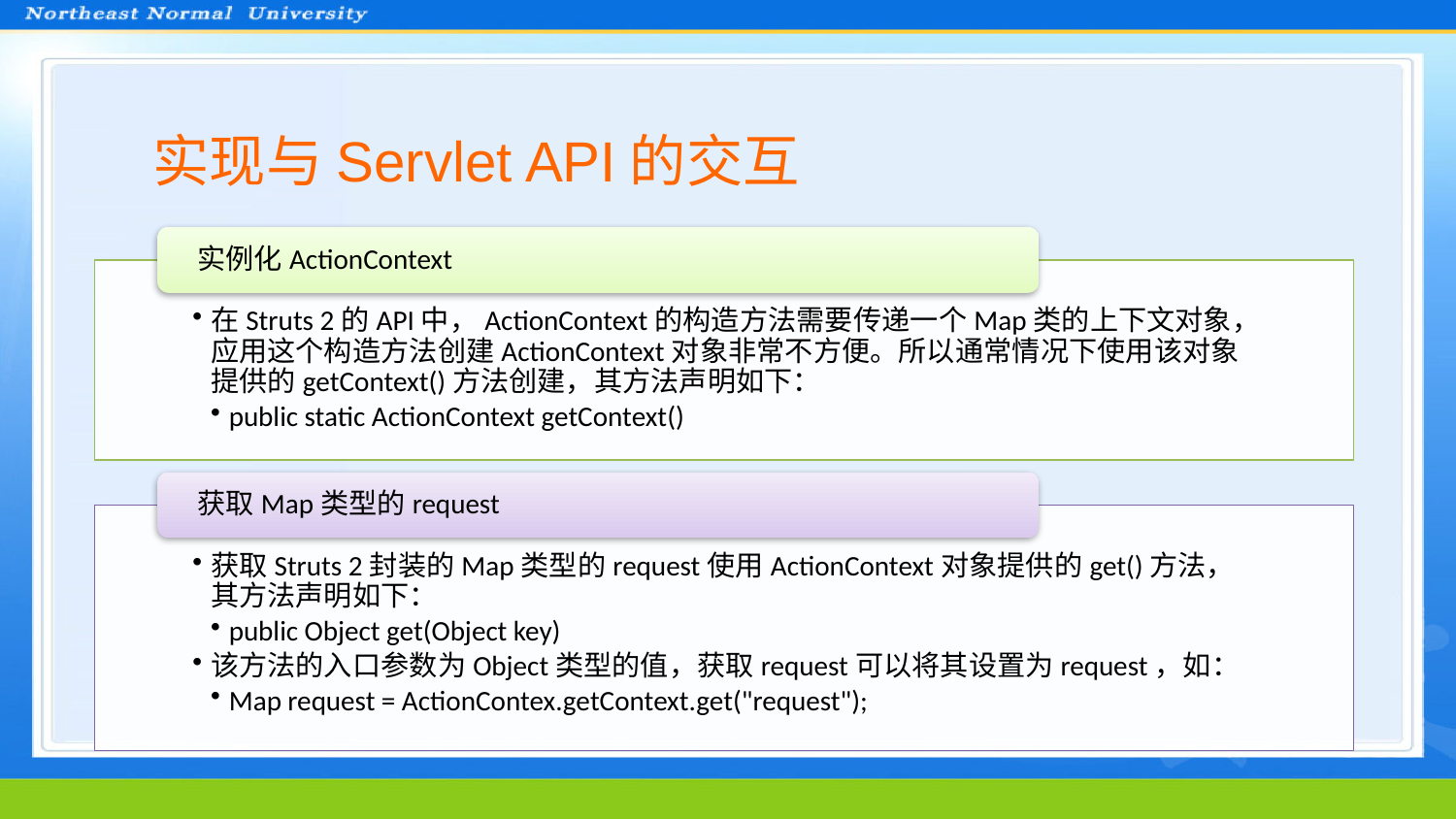

实现与Servlet API的交互
在Struts 2的API中，ActionContext的构造方法需要传递一个Map类的上下文对象，应用这个构造方法创建ActionContext对象非常不方便。所以通常情况下使用该对象提供的getContext()方法创建，其方法声明如下：
public static ActionContext getContext()
实例化ActionContext
获取Struts 2封装的Map类型的request使用ActionContext对象提供的get()方法，其方法声明如下：
public Object get(Object key)
该方法的入口参数为Object类型的值，获取request可以将其设置为request，如：
Map request = ActionContex.getContext.get("request");
获取Map类型的request